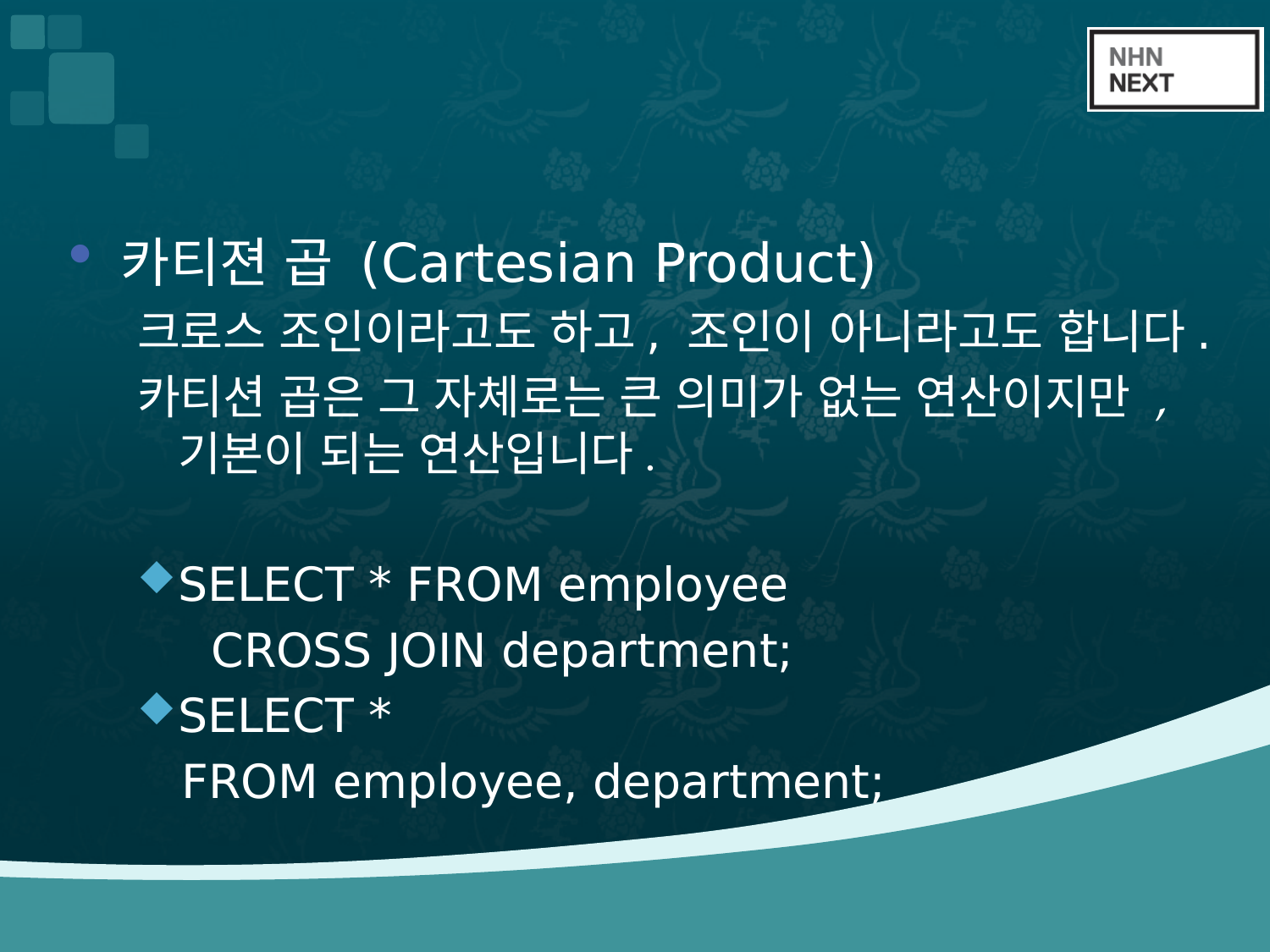

#
카티젼 곱 (Cartesian Product)
크로스 조인이라고도 하고, 조인이 아니라고도 합니다.
카티션 곱은 그 자체로는 큰 의미가 없는 연산이지만 , 기본이 되는 연산입니다.

SELECT * FROM employee
     CROSS JOIN department;
SELECT *
   FROM employee, department;